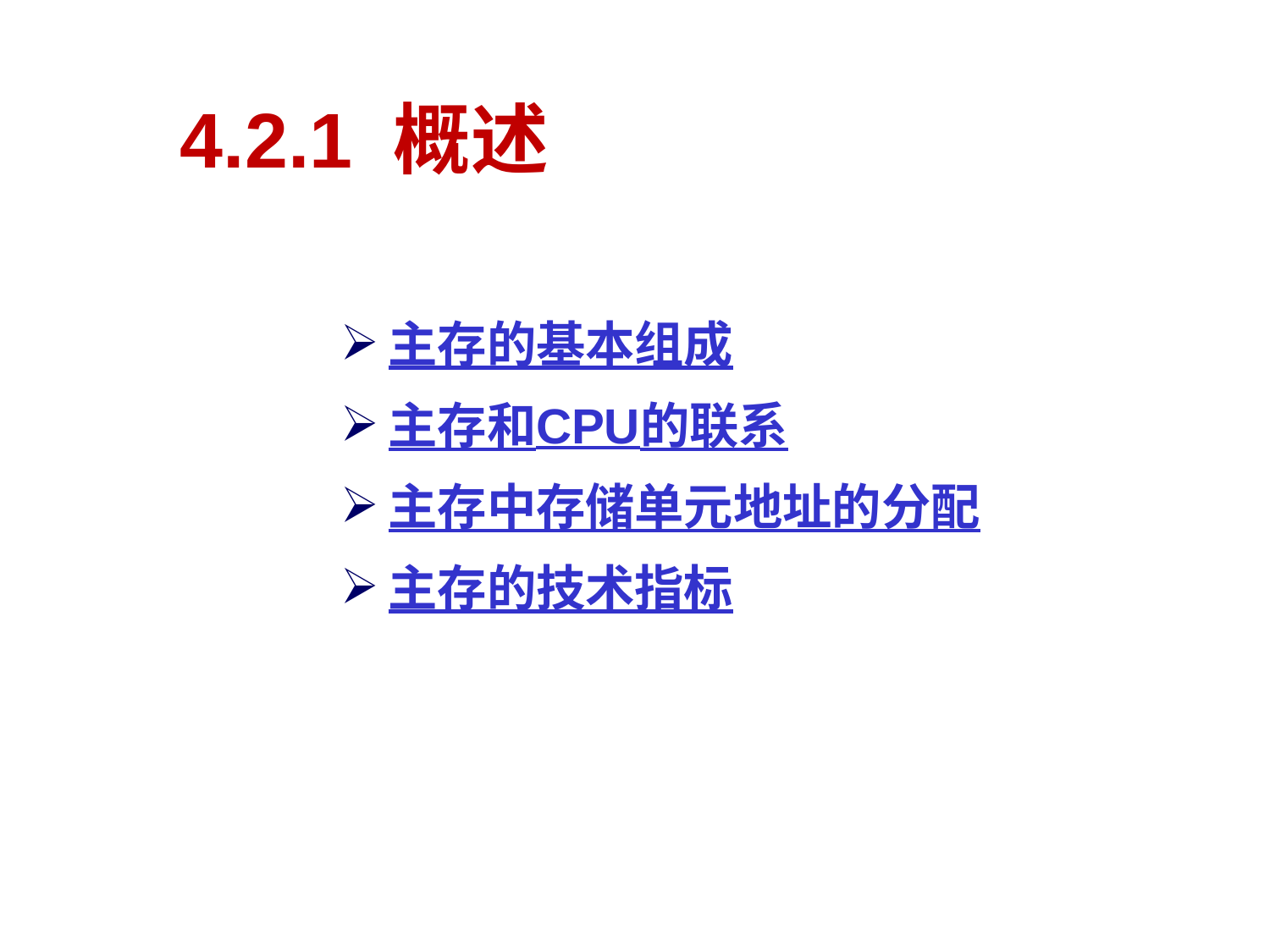

# 4.2.1 概述
主存的基本组成
主存和CPU的联系
主存中存储单元地址的分配
主存的技术指标